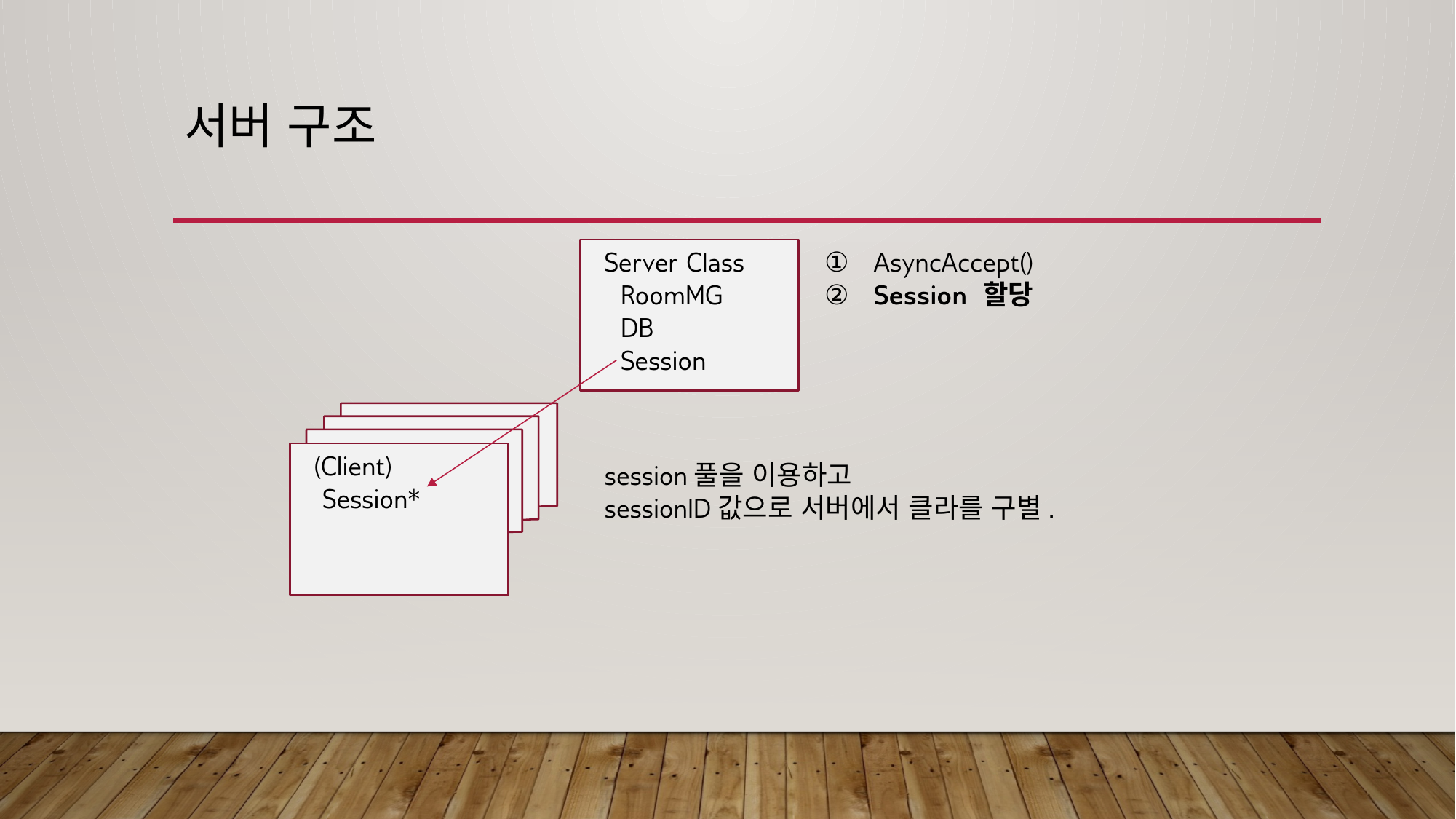

# 서버 구조

Server Class
  RoomMG
  DB
  Session

 AsyncAccept()
 Session 할당

(Client)
 Session*

session풀을 이용하고
sessionID값으로 서버에서 클라를 구별.